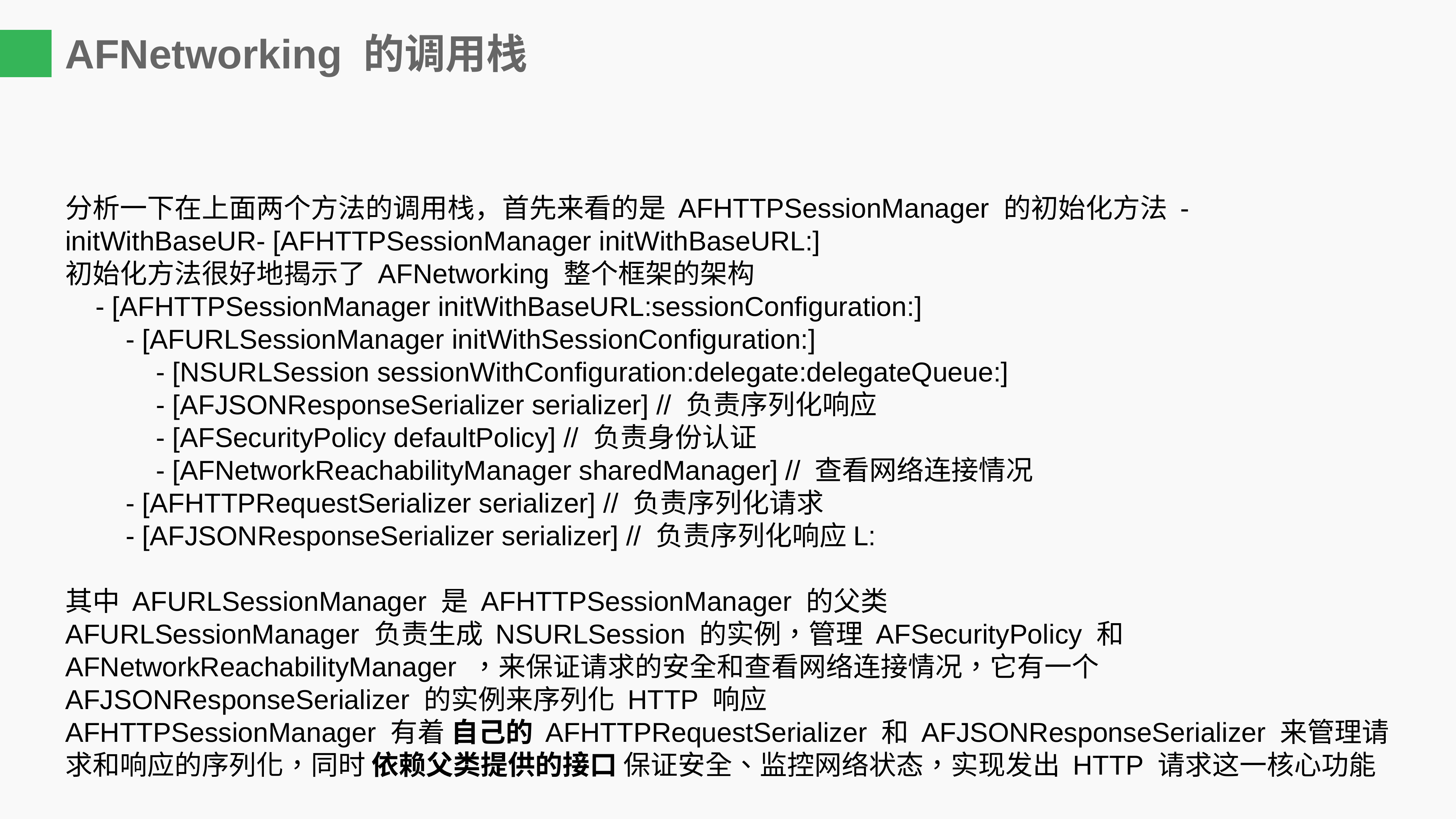

AFNetworking 的调用栈

分析一下在上面两个方法的调用栈，首先来看的是 AFHTTPSessionManager 的初始化方法 - initWithBaseUR- [AFHTTPSessionManager initWithBaseURL:]
初始化方法很好地揭示了 AFNetworking 整个框架的架构
    - [AFHTTPSessionManager initWithBaseURL:sessionConfiguration:]
        - [AFURLSessionManager initWithSessionConfiguration:]
            - [NSURLSession sessionWithConfiguration:delegate:delegateQueue:]
            - [AFJSONResponseSerializer serializer] // 负责序列化响应
            - [AFSecurityPolicy defaultPolicy] // 负责身份认证
            - [AFNetworkReachabilityManager sharedManager] // 查看网络连接情况
        - [AFHTTPRequestSerializer serializer] // 负责序列化请求
        - [AFJSONResponseSerializer serializer] // 负责序列化响应L:

其中 AFURLSessionManager 是 AFHTTPSessionManager 的父类
AFURLSessionManager 负责生成 NSURLSession 的实例，管理 AFSecurityPolicy 和 AFNetworkReachabilityManager ，来保证请求的安全和查看网络连接情况，它有一个 AFJSONResponseSerializer 的实例来序列化 HTTP 响应
AFHTTPSessionManager 有着 自己的 AFHTTPRequestSerializer 和 AFJSONResponseSerializer 来管理请求和响应的序列化，同时 依赖父类提供的接口 保证安全、监控网络状态，实现发出 HTTP 请求这一核心功能